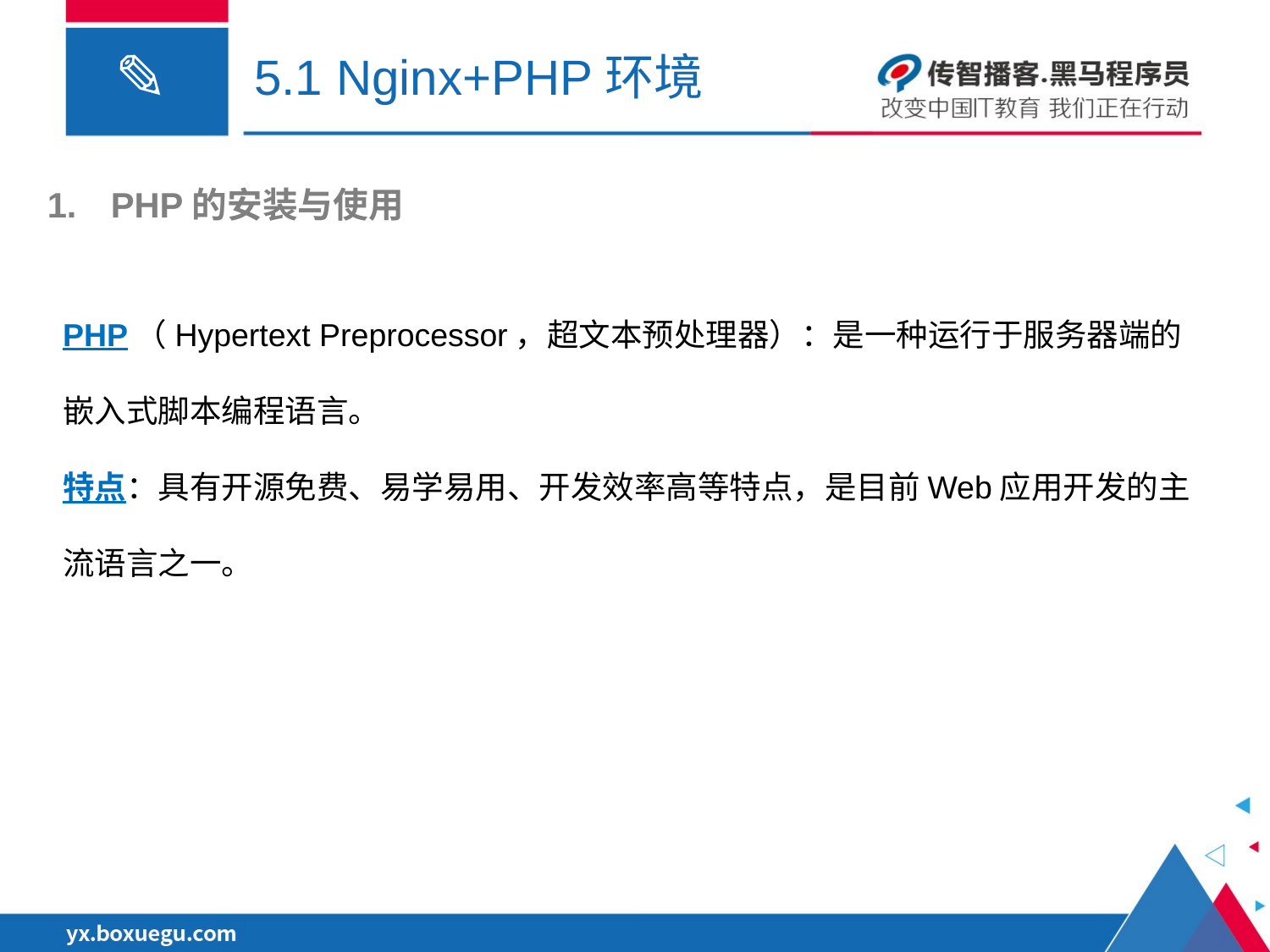

# 5.1 Nginx+PHP环境
PHP的安装与使用
PHP（Hypertext Preprocessor，超文本预处理器）：是一种运行于服务器端的嵌入式脚本编程语言。
特点：具有开源免费、易学易用、开发效率高等特点，是目前Web应用开发的主流语言之一。